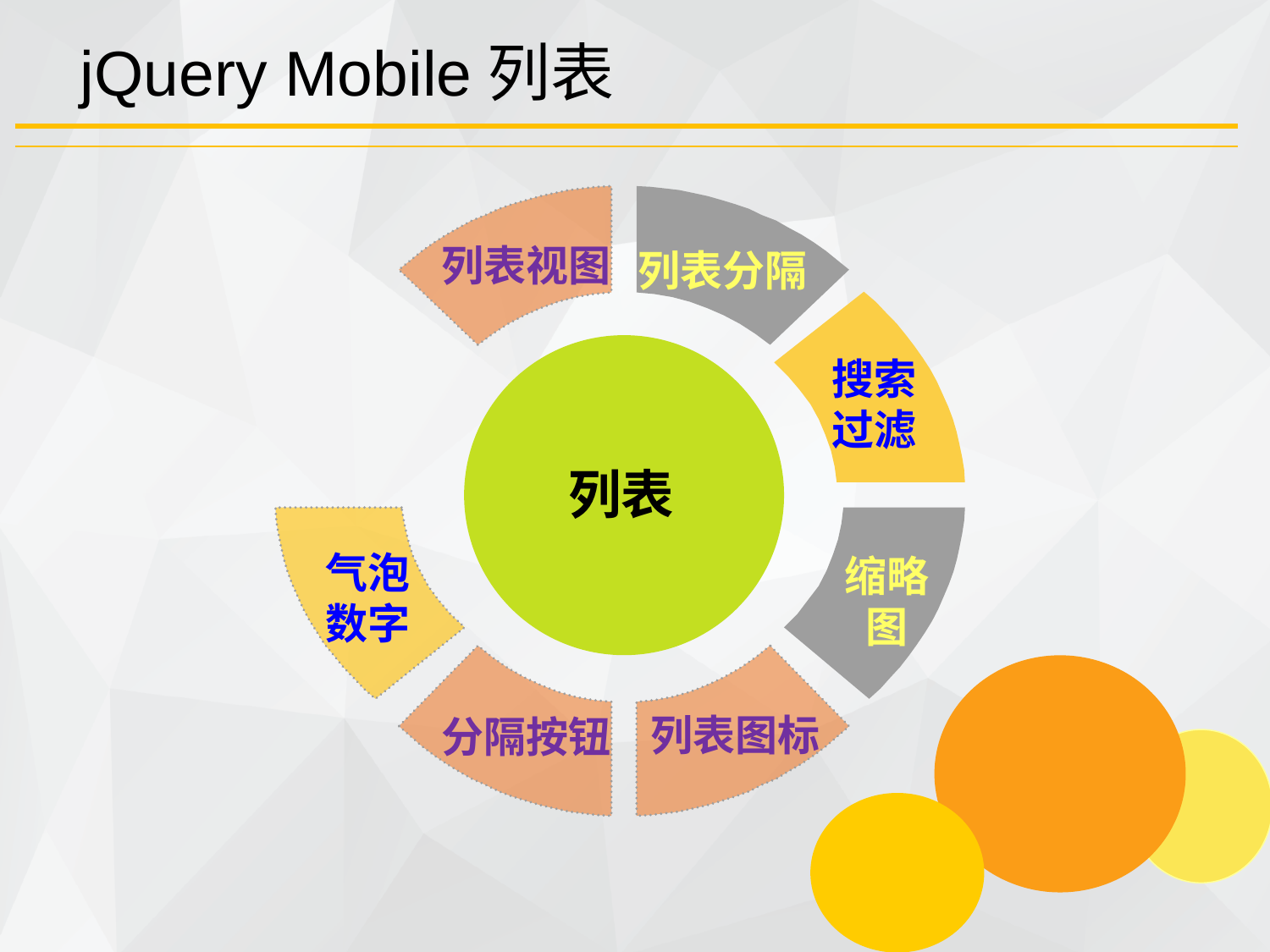

# jQuery Mobile列表

列表视图
列表分隔

搜索过滤
列表

气泡数字
缩略图

列表图标
分隔按钮